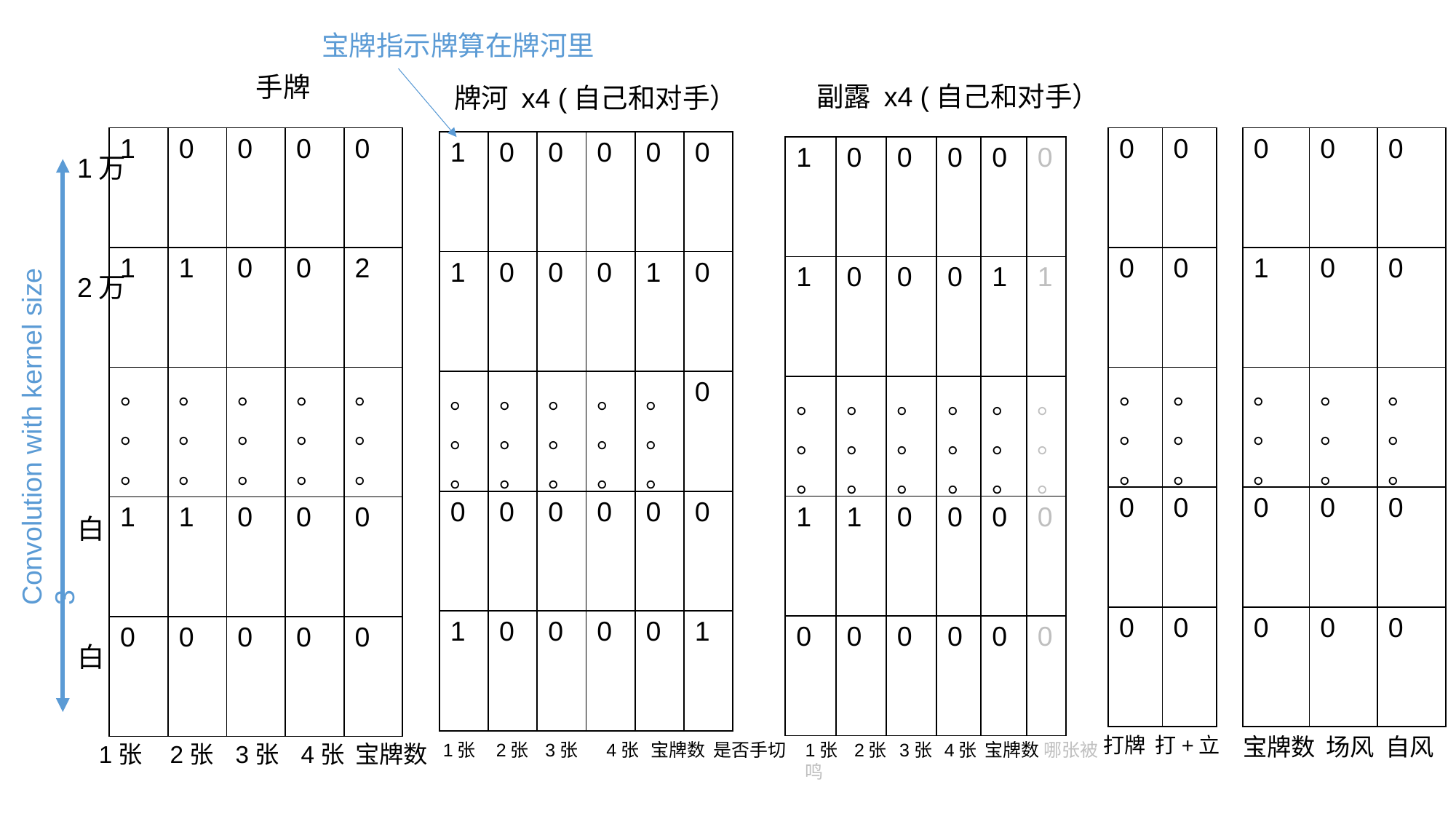

宝牌指示牌算在牌河里
手牌
副露 x4 (自己和对手）
牌河 x4 (自己和对手）
| 0 | 0 |
| --- | --- |
| 0 | 0 |
| 。 。 。 | 。 。 。 |
| 0 | 0 |
| 0 | 0 |
| 1 | 0 | 0 | 0 | 0 |
| --- | --- | --- | --- | --- |
| 1 | 1 | 0 | 0 | 2 |
| 。 。 。 | 。 。 。 | 。 。 。 | 。 。 。 | 。 。 。 |
| 1 | 1 | 0 | 0 | 0 |
| 0 | 0 | 0 | 0 | 0 |
| 0 | 0 | 0 |
| --- | --- | --- |
| 1 | 0 | 0 |
| 。 。 。 | 。 。 。 | 。 。 。 |
| 0 | 0 | 0 |
| 0 | 0 | 0 |
| 1 | 0 | 0 | 0 | 0 | 0 |
| --- | --- | --- | --- | --- | --- |
| 1 | 0 | 0 | 0 | 1 | 0 |
| 。 。 。 | 。 。 。 | 。 。 。 | 。 。 。 | 。 。 。 | 0 |
| 0 | 0 | 0 | 0 | 0 | 0 |
| 1 | 0 | 0 | 0 | 0 | 1 |
| 1 | 0 | 0 | 0 | 0 | 0 |
| --- | --- | --- | --- | --- | --- |
| 1 | 0 | 0 | 0 | 1 | 1 |
| 。 。 。 | 。 。 。 | 。 。 。 | 。 。 。 | 。 。 。 | 。 。 。 |
| 1 | 1 | 0 | 0 | 0 | 0 |
| 0 | 0 | 0 | 0 | 0 | 0 |
1万
Convolution with kernel size 3
2万
白
白
打牌  打+立
宝牌数  场风  自风
1张   2张  3张  4张  宝牌数 哪张被鸣
1张    2张   3张   4张  宝牌数
1张    2张   3张      4张   宝牌数  是否手切